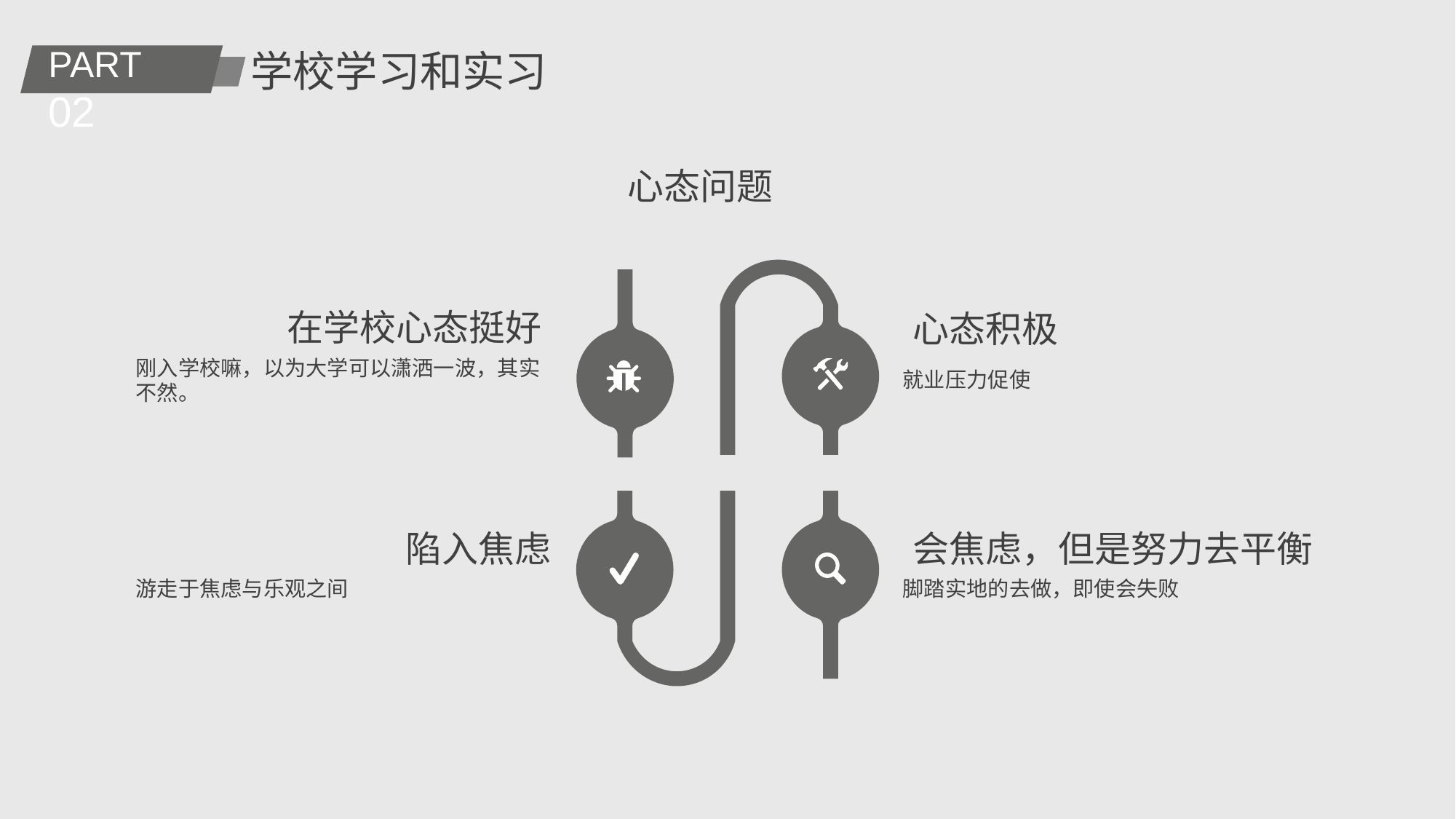

PART 02
学校学习和实习

心态问题

在学校心态挺好
刚入学校嘛，以为大学可以潇洒一波，其实不然。
 心态积极
就业压力促使
陷入焦虑
游走于焦虑与乐观之间
 会焦虑，但是努力去平衡
脚踏实地的去做，即使会失败